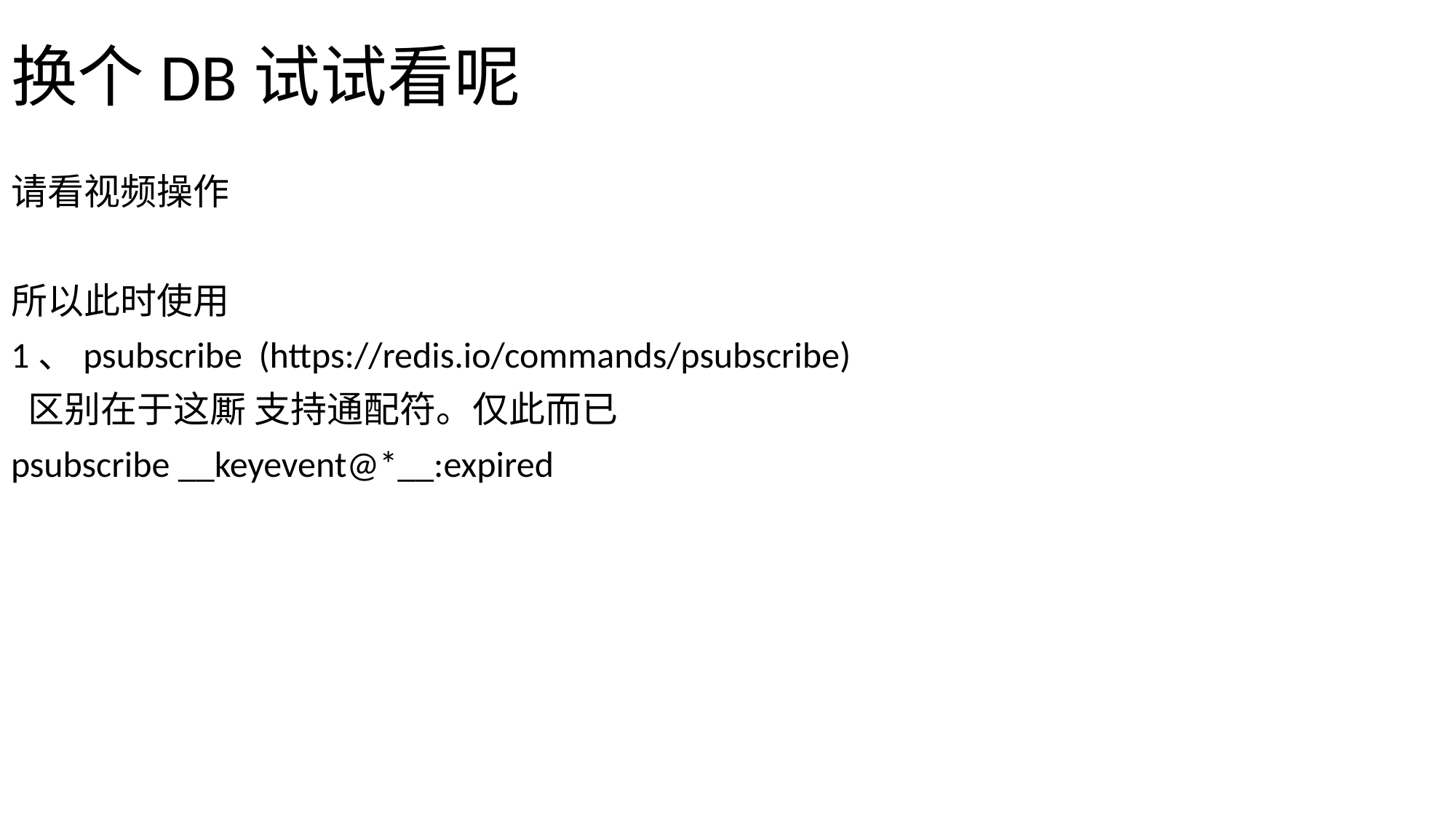

# 换个DB试试看呢

请看视频操作

所以此时使用
1、psubscribe  (https://redis.io/commands/psubscribe)
 区别在于这厮 支持通配符。仅此而已
psubscribe __keyevent@*__:expired